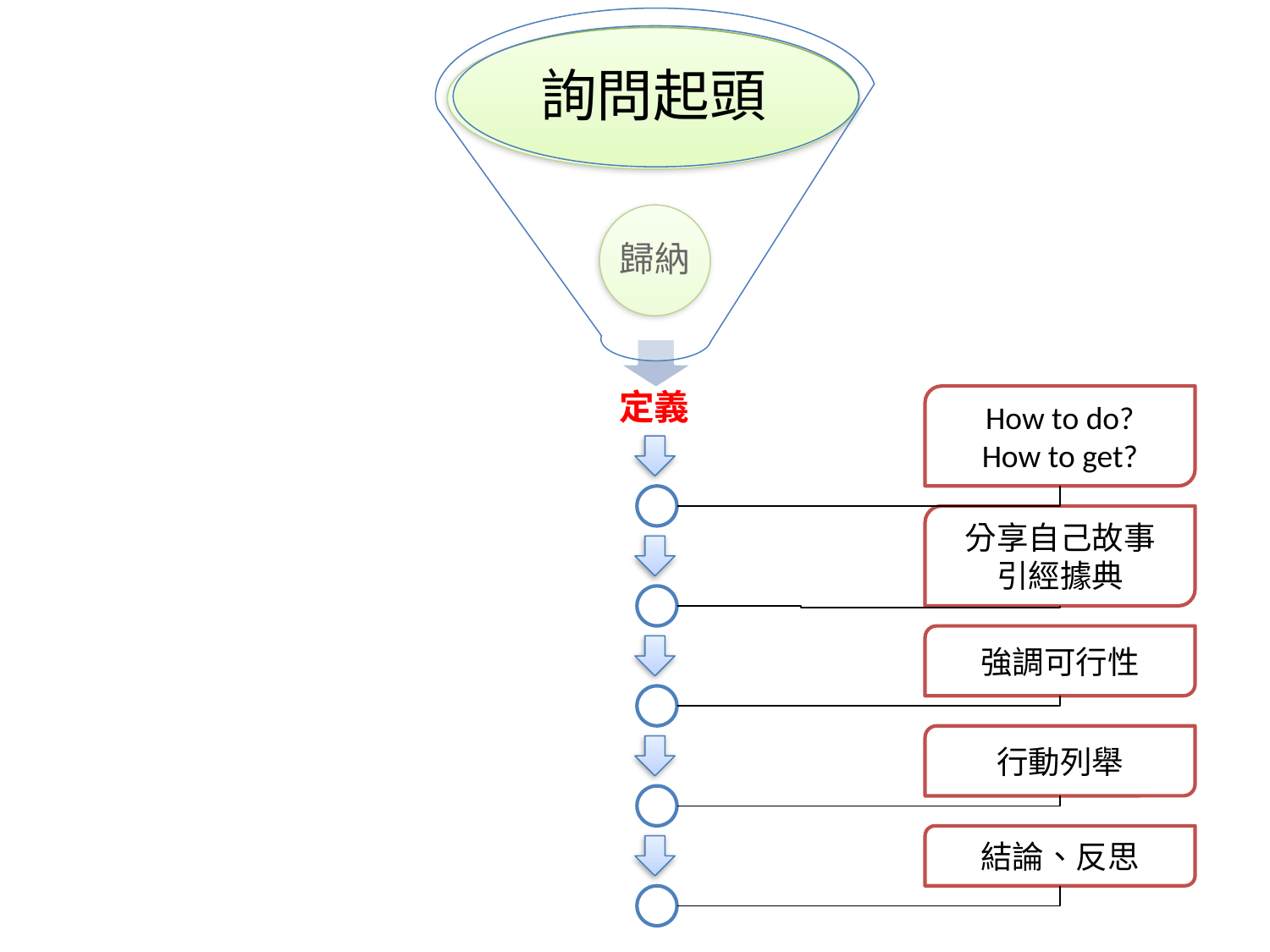

定義
歸納
詢問起頭
How to do?
How to get?

分享自己故事
引經據典

強調可行性

行動列舉

結論、反思